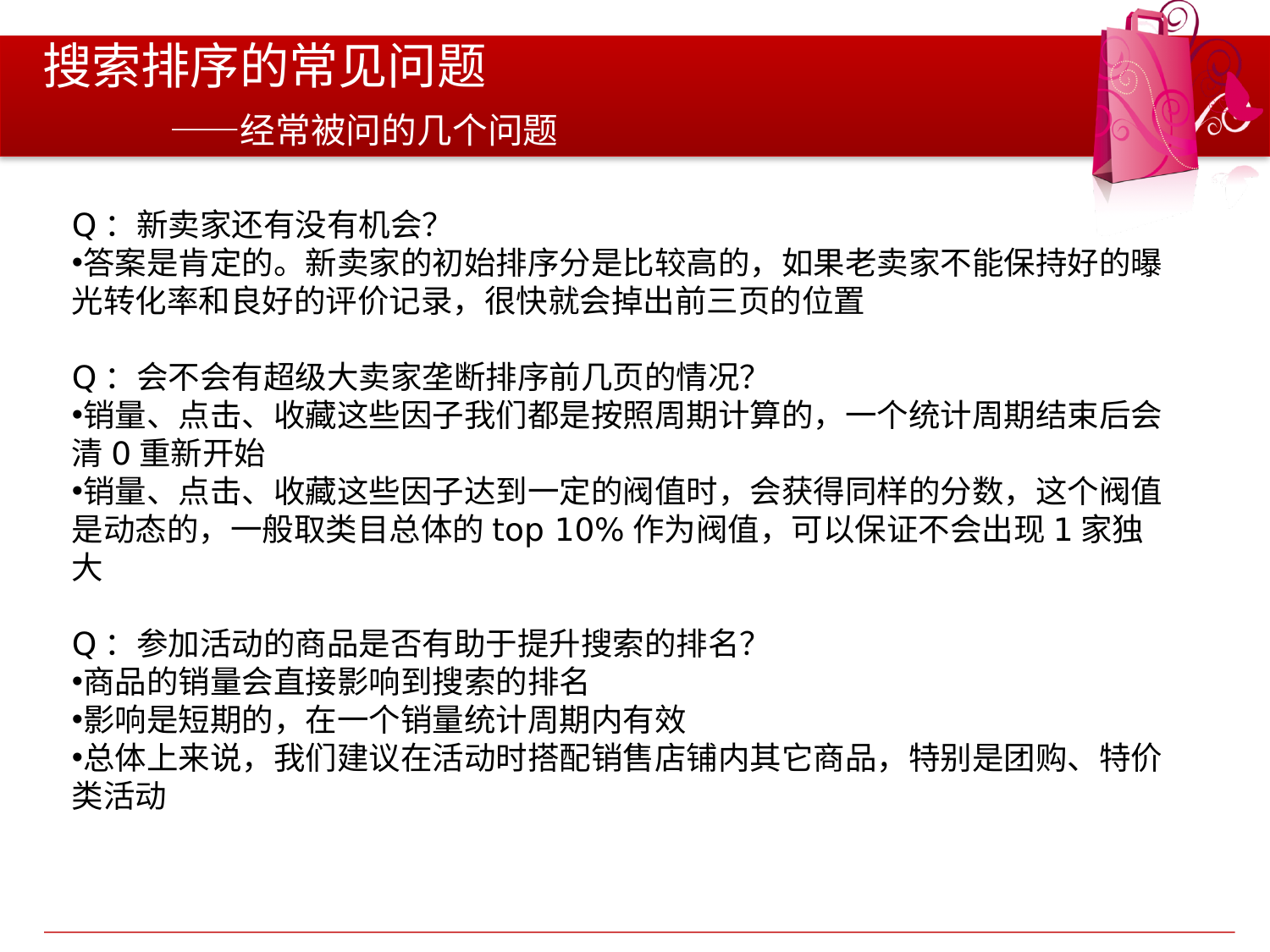

# 搜索排序的常见问题 ——经常被问的几个问题
Q：新卖家还有没有机会？
答案是肯定的。新卖家的初始排序分是比较高的，如果老卖家不能保持好的曝光转化率和良好的评价记录，很快就会掉出前三页的位置

Q：会不会有超级大卖家垄断排序前几页的情况？
销量、点击、收藏这些因子我们都是按照周期计算的，一个统计周期结束后会清0重新开始
销量、点击、收藏这些因子达到一定的阀值时，会获得同样的分数，这个阀值是动态的，一般取类目总体的top 10%作为阀值，可以保证不会出现1家独大

Q：参加活动的商品是否有助于提升搜索的排名？
商品的销量会直接影响到搜索的排名
影响是短期的，在一个销量统计周期内有效
总体上来说，我们建议在活动时搭配销售店铺内其它商品，特别是团购、特价类活动